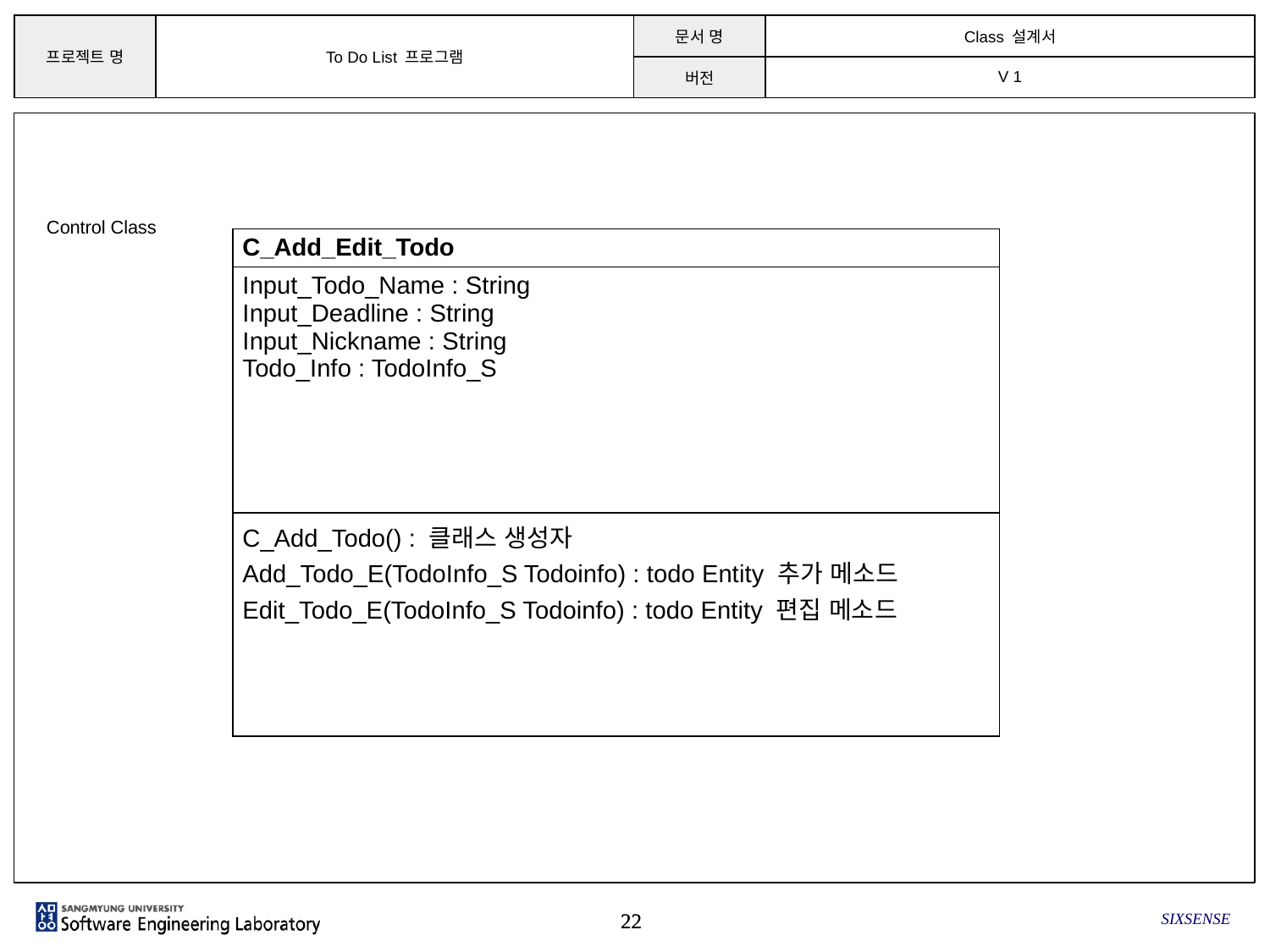

Control Class
| C\_Add\_Edit\_Todo |
| --- |
| Input\_Todo\_Name : String Input\_Deadline : String Input\_Nickname : String Todo\_Info : TodoInfo\_S |
| C\_Add\_Todo() : 클래스 생성자 Add\_Todo\_E(TodoInfo\_S Todoinfo) : todo Entity 추가 메소드 Edit\_Todo\_E(TodoInfo\_S Todoinfo) : todo Entity 편집 메소드 |
SIXSENSE